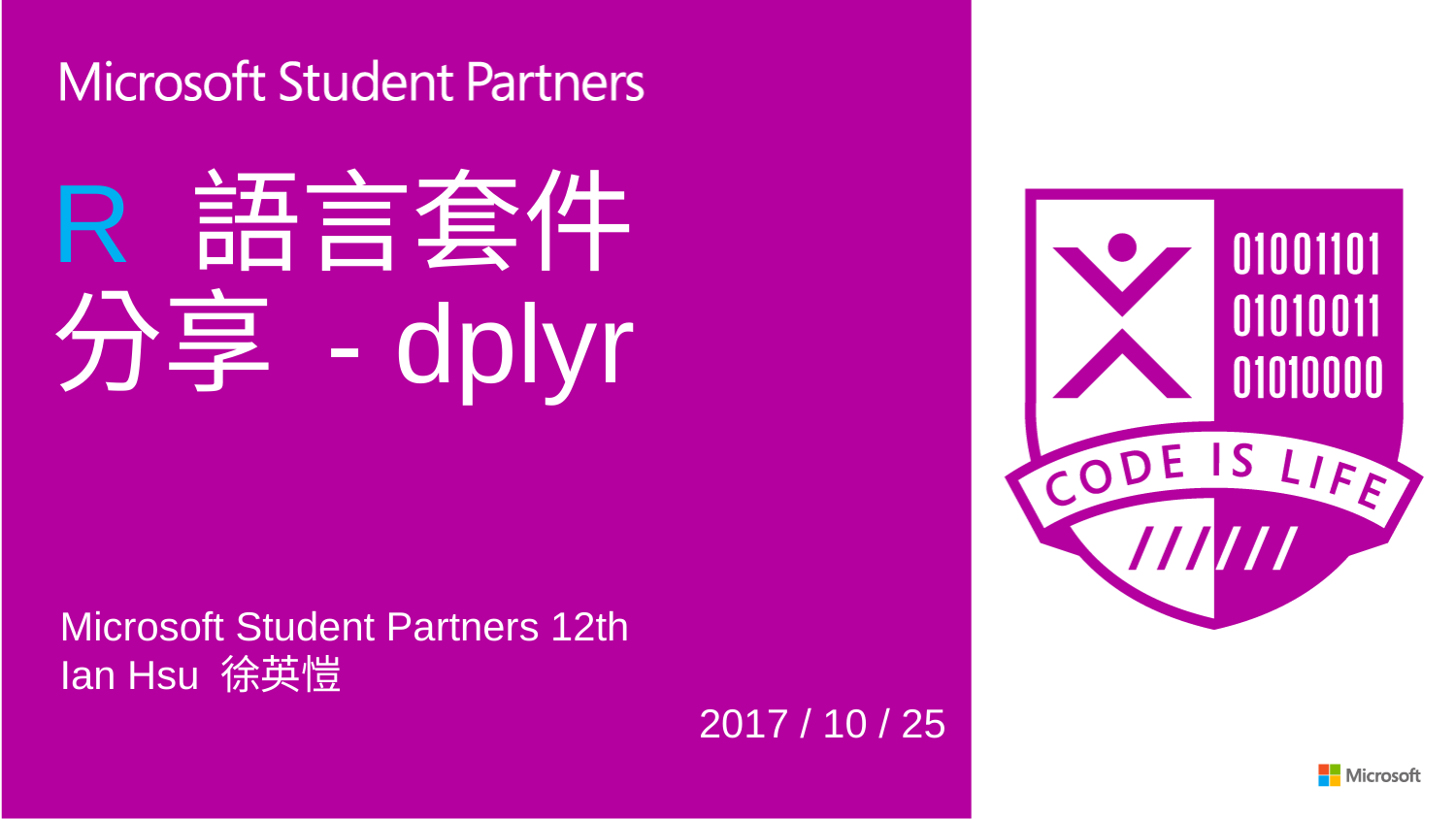

# R 語言套件 分享 - dplyr
Microsoft Student Partners 12th
Ian Hsu 徐英愷
2017 / 10 / 25